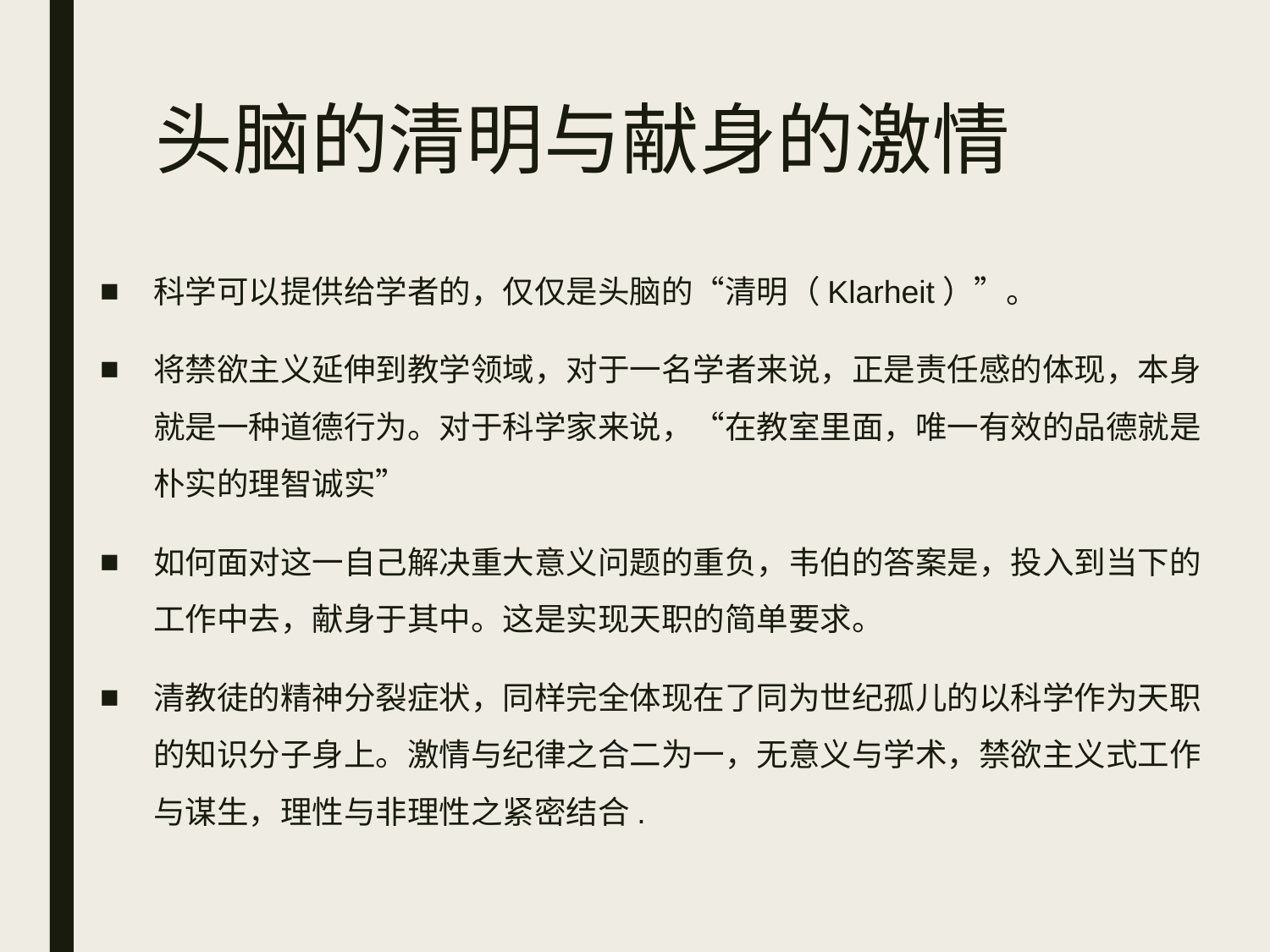

# 头脑的清明与献身的激情
科学可以提供给学者的，仅仅是头脑的“清明（Klarheit）”。
将禁欲主义延伸到教学领域，对于一名学者来说，正是责任感的体现，本身就是一种道德行为。对于科学家来说，“在教室里面，唯一有效的品德就是朴实的理智诚实”
如何面对这一自己解决重大意义问题的重负，韦伯的答案是，投入到当下的工作中去，献身于其中。这是实现天职的简单要求。
清教徒的精神分裂症状，同样完全体现在了同为世纪孤儿的以科学作为天职的知识分子身上。激情与纪律之合二为一，无意义与学术，禁欲主义式工作与谋生，理性与非理性之紧密结合.